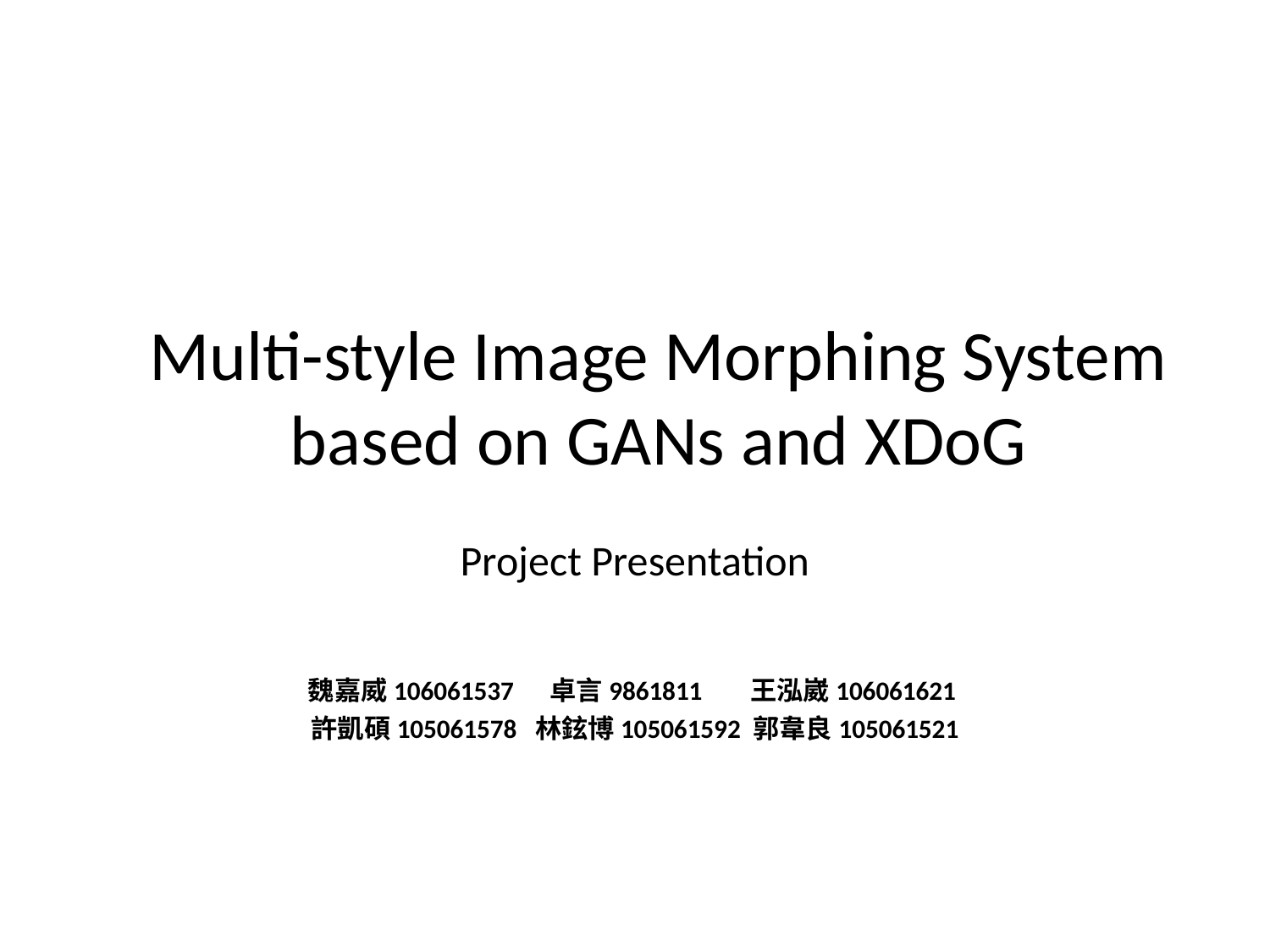

# Multi-style Image Morphing System based on GANs and XDoG
Project Presentation

魏嘉威106061537     卓言9861811       王泓崴106061621
許凱碩105061578  林鉉博105061592 郭韋良105061521